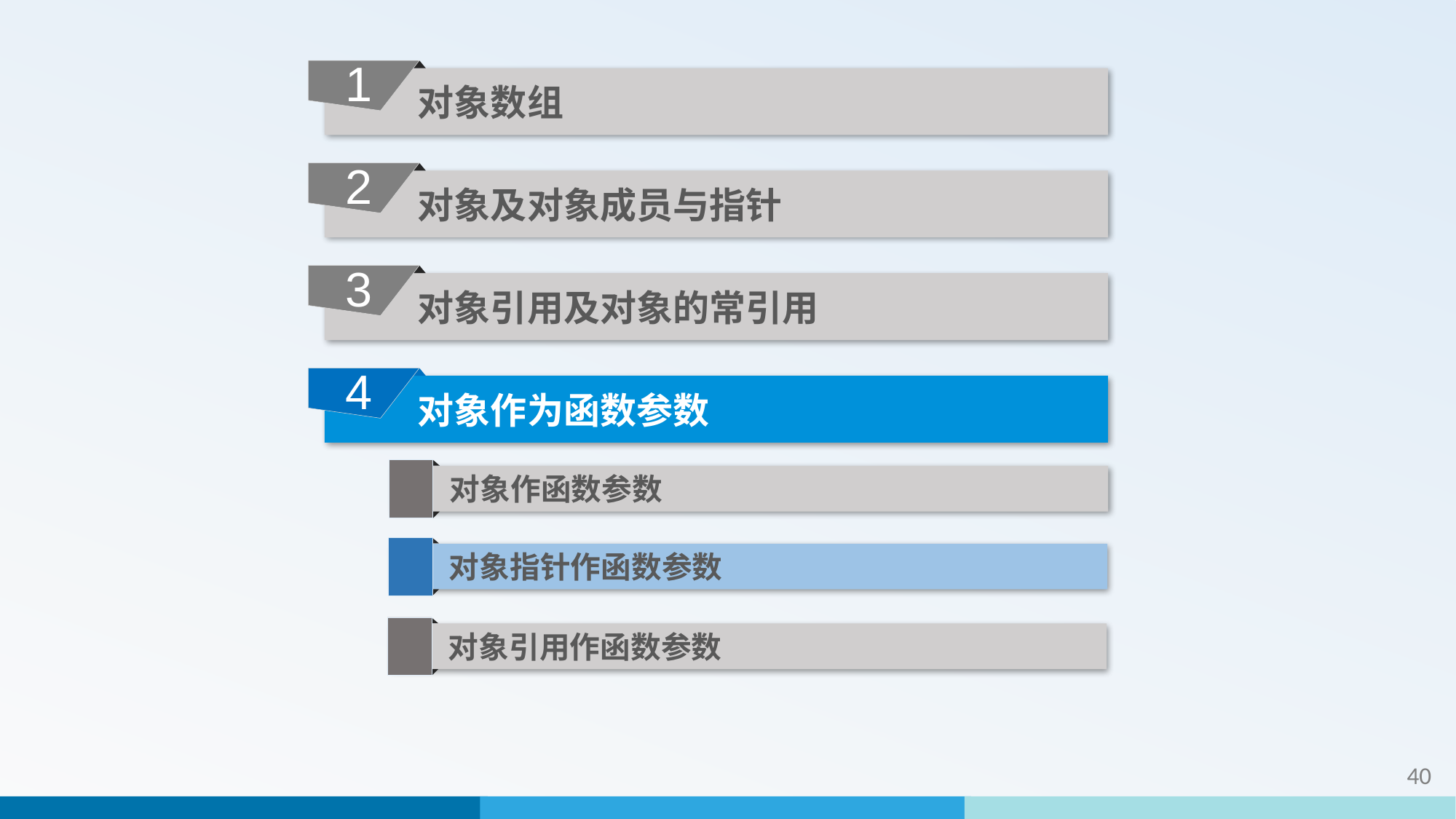

1

         对象数组
2

         对象及对象成员与指针
3

         对象引用及对象的常引用
4

         对象作为函数参数

      对象作函数参数

      对象指针作函数参数

      对象引用作函数参数